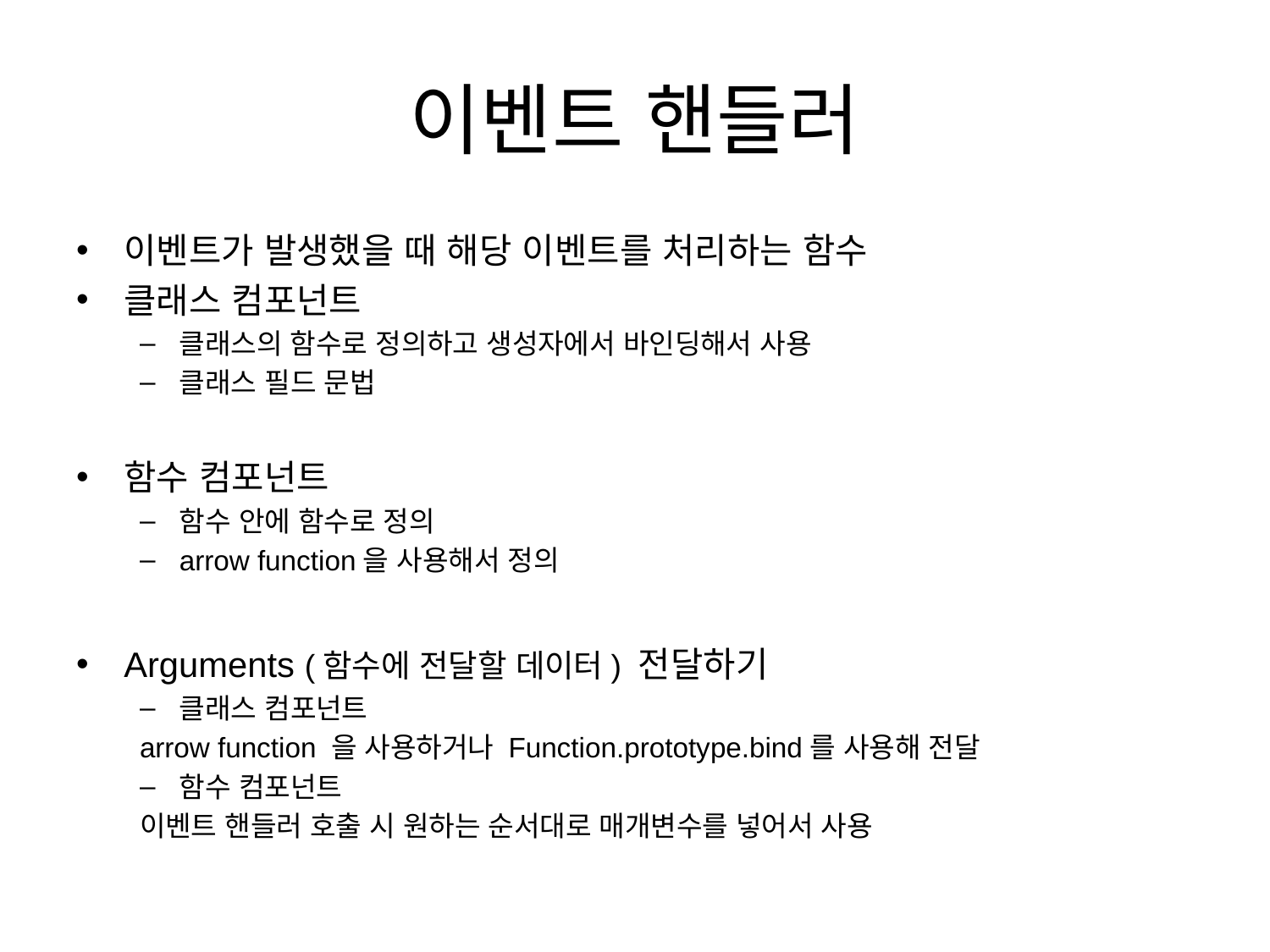

# 이벤트 핸들러
이벤트가 발생했을 때 해당 이벤트를 처리하는 함수
클래스 컴포넌트
클래스의 함수로 정의하고 생성자에서 바인딩해서 사용
클래스 필드 문법

함수 컴포넌트
함수 안에 함수로 정의
arrow function을 사용해서 정의

Arguments (함수에 전달할 데이터) 전달하기
클래스 컴포넌트
arrow function 을 사용하거나 Function.prototype.bind를 사용해 전달
함수 컴포넌트
이벤트 핸들러 호출 시 원하는 순서대로 매개변수를 넣어서 사용